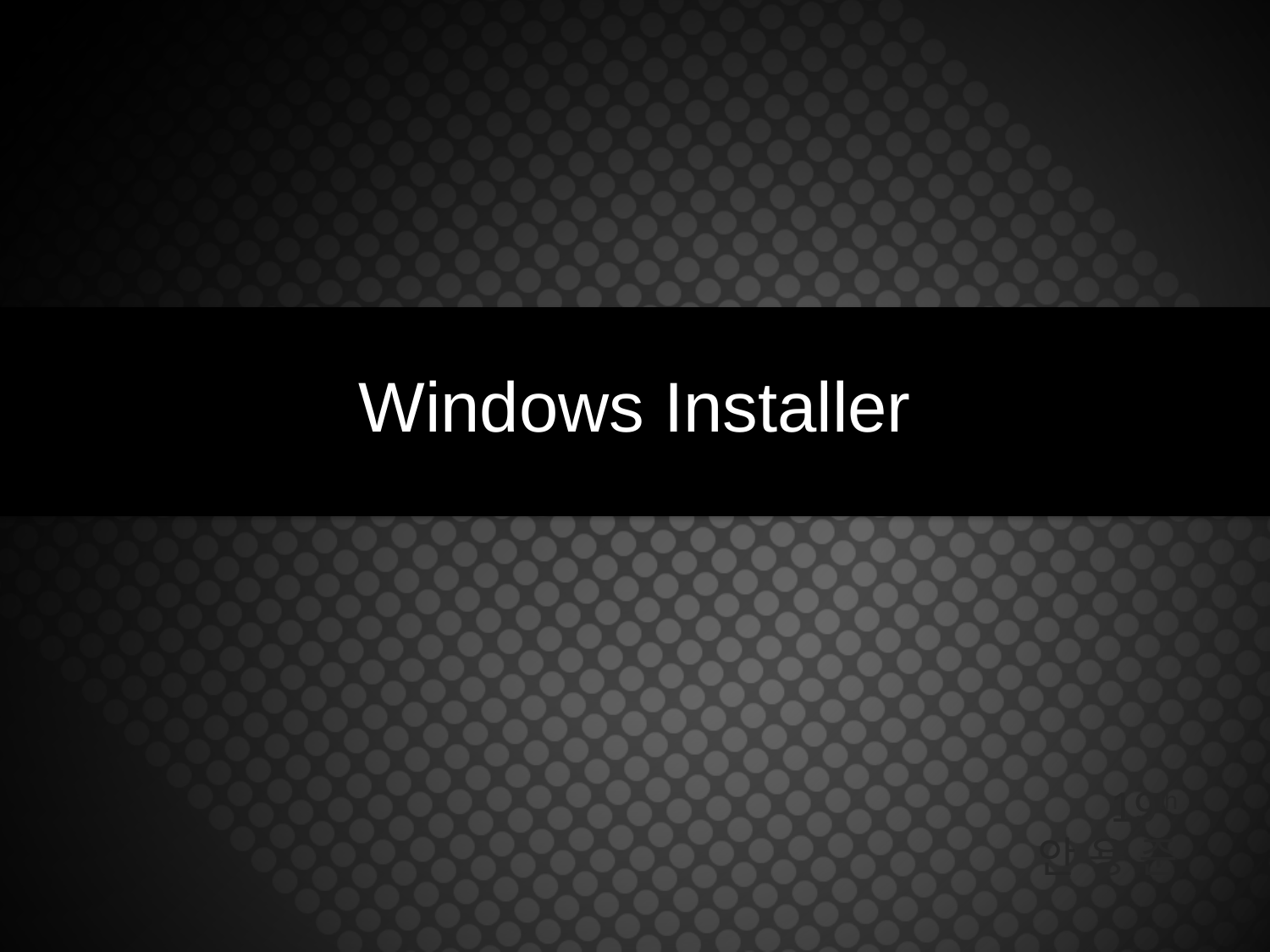

# Windows Installer

19th
안 용 준